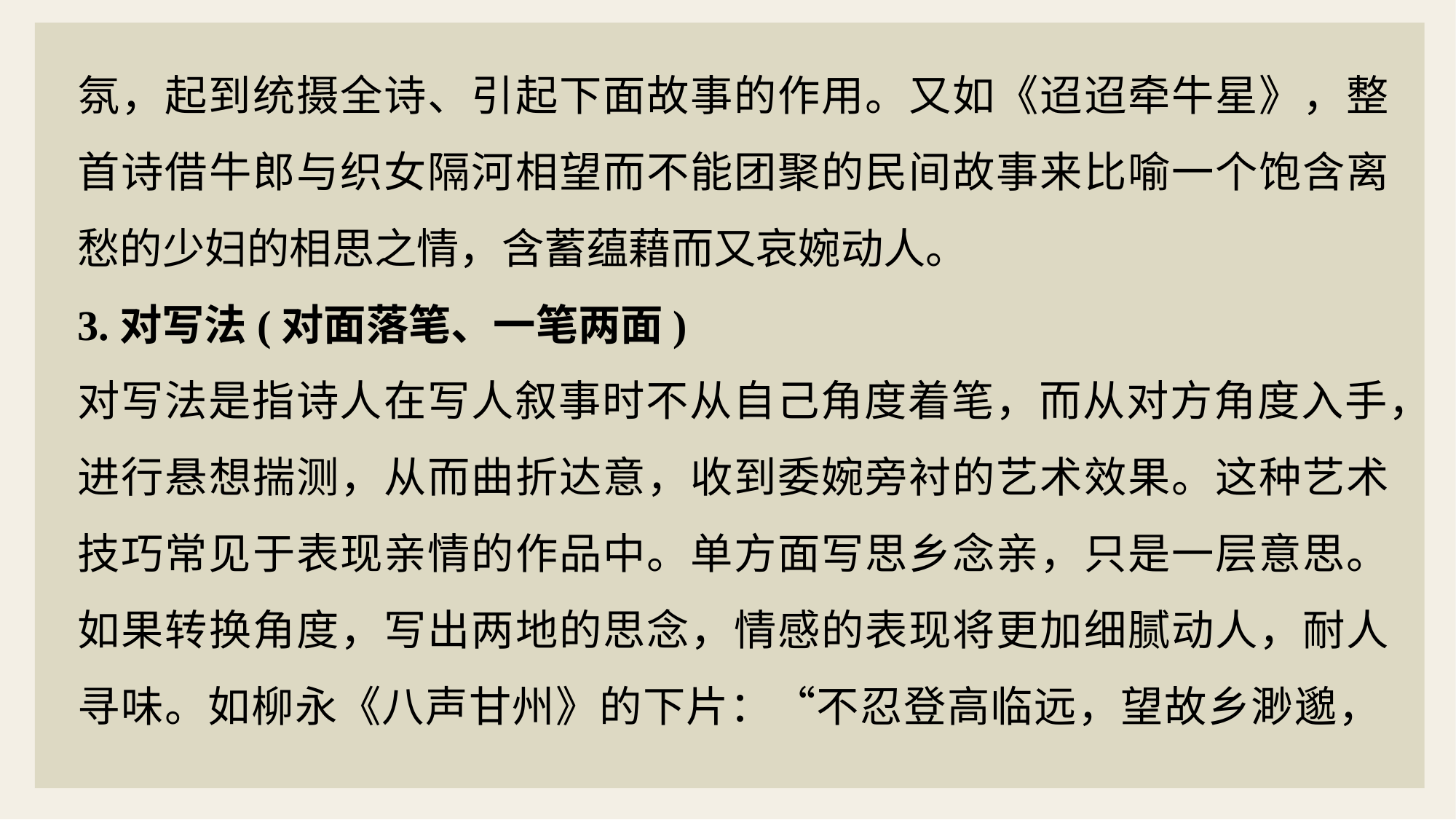

氛，起到统摄全诗、引起下面故事的作用。又如《迢迢牵牛星》，整首诗借牛郎与织女隔河相望而不能团聚的民间故事来比喻一个饱含离愁的少妇的相思之情，含蓄蕴藉而又哀婉动人。
3.对写法(对面落笔、一笔两面)
对写法是指诗人在写人叙事时不从自己角度着笔，而从对方角度入手，进行悬想揣测，从而曲折达意，收到委婉旁衬的艺术效果。这种艺术技巧常见于表现亲情的作品中。单方面写思乡念亲，只是一层意思。如果转换角度，写出两地的思念，情感的表现将更加细腻动人，耐人寻味。如柳永《八声甘州》的下片：“不忍登高临远，望故乡渺邈，